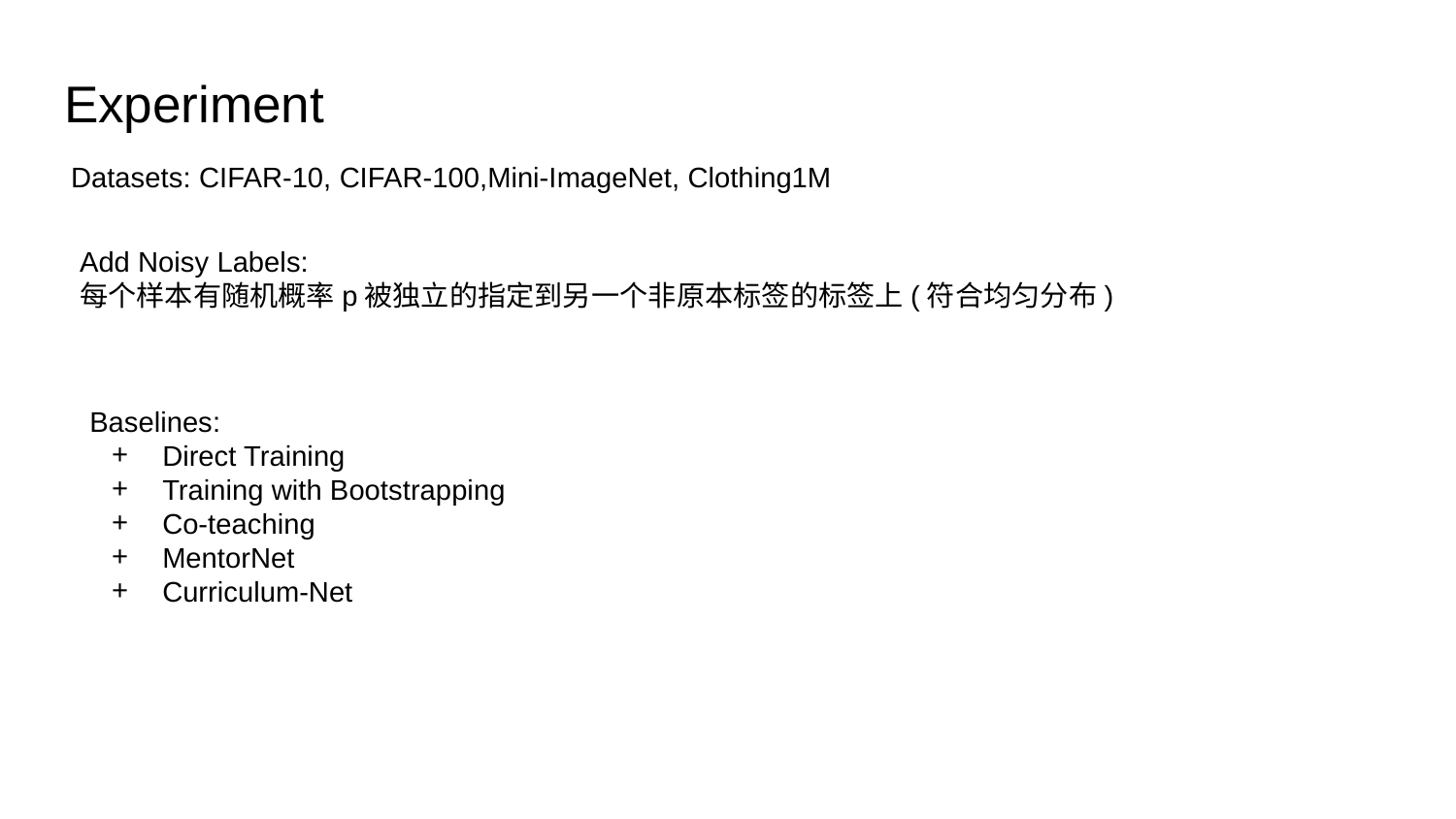

# Experiment
Datasets: CIFAR-10, CIFAR-100,Mini-ImageNet, Clothing1M
Add Noisy Labels:
每个样本有随机概率p被独立的指定到另一个非原本标签的标签上(符合均匀分布)

Baselines:
Direct Training
Training with Bootstrapping
Co-teaching
MentorNet
Curriculum-Net